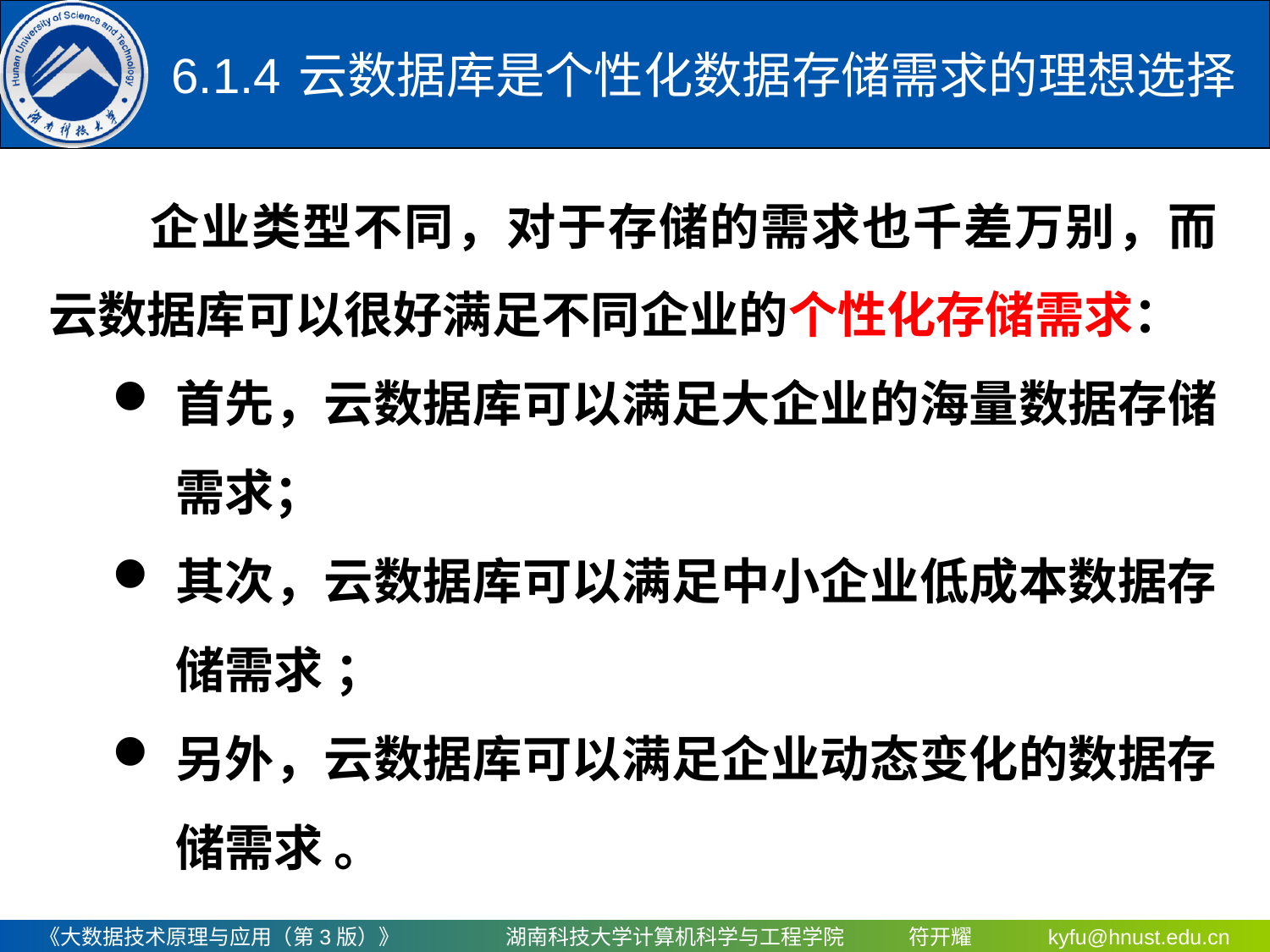

# 6.1.4	云数据库是个性化数据存储需求的理想选择
　　企业类型不同，对于存储的需求也千差万别，而云数据库可以很好满足不同企业的个性化存储需求：
首先，云数据库可以满足大企业的海量数据存储需求；
其次，云数据库可以满足中小企业低成本数据存储需求 ；
另外，云数据库可以满足企业动态变化的数据存储需求 。